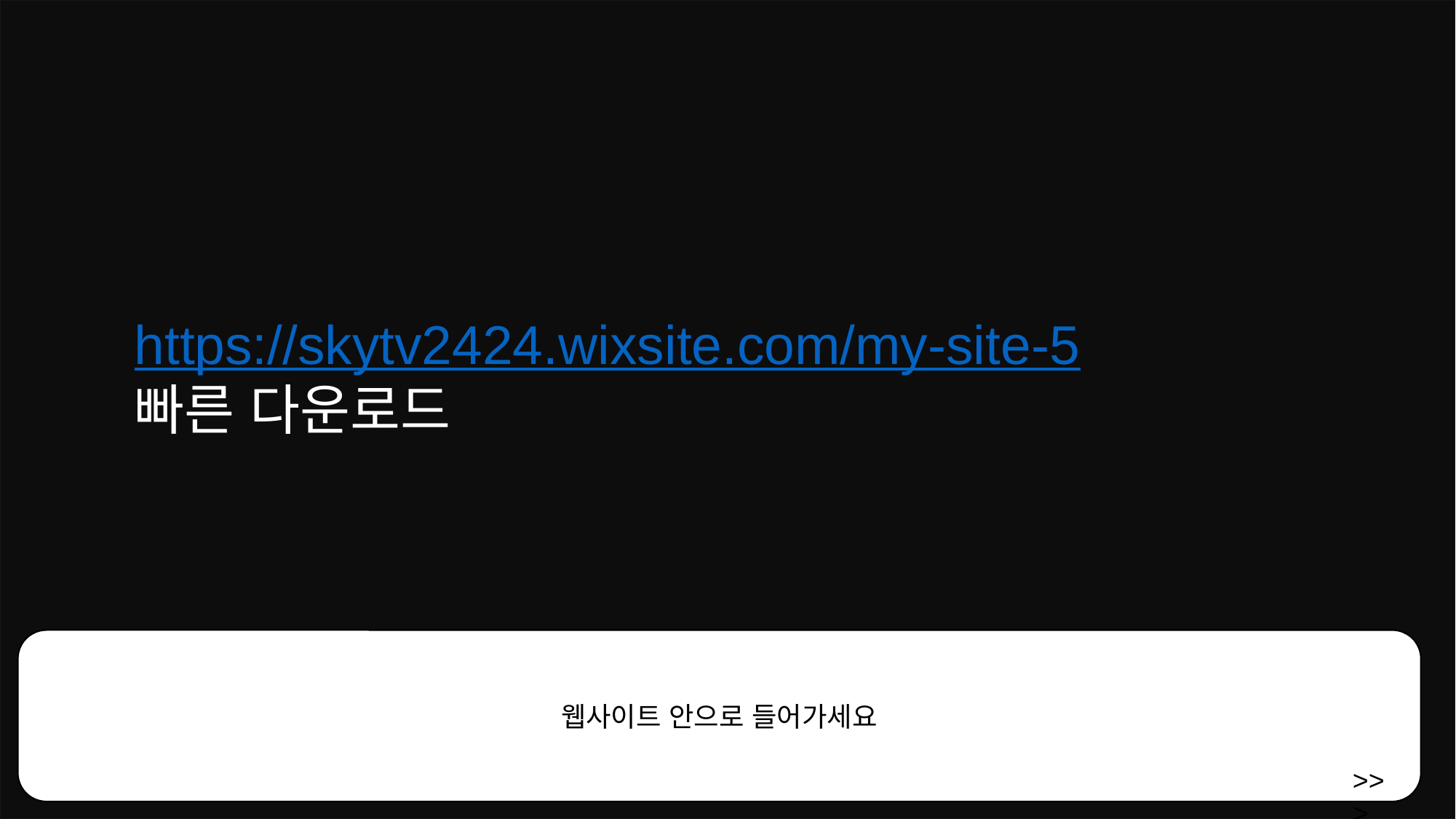

https://skytv2424.wixsite.com/my-site-5
빠른 다운로드
웹사이트 안으로 들어가세요

>>>